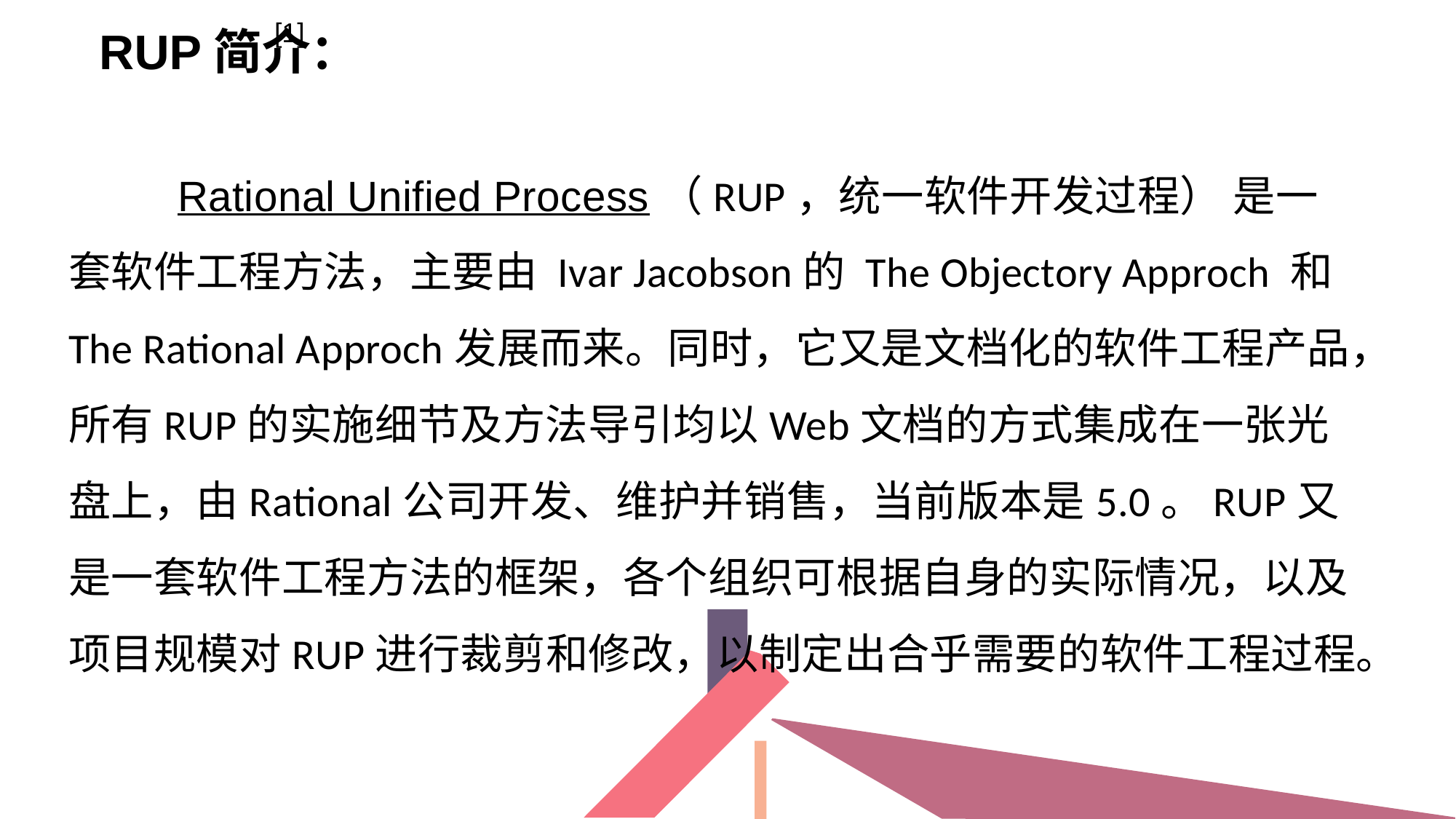

[1]
RUP简介：

	Rational Unified Process（RUP，统一软件开发过程） 是一套软件工程方法，主要由 Ivar Jacobson的 The Objectory Approch 和 The Rational Approch发展而来。同时，它又是文档化的软件工程产品，所有RUP的实施细节及方法导引均以Web文档的方式集成在一张光盘上，由Rational公司开发、维护并销售，当前版本是5.0。RUP又是一套软件工程方法的框架，各个组织可根据自身的实际情况，以及项目规模对RUP进行裁剪和修改，以制定出合乎需要的软件工程过程。